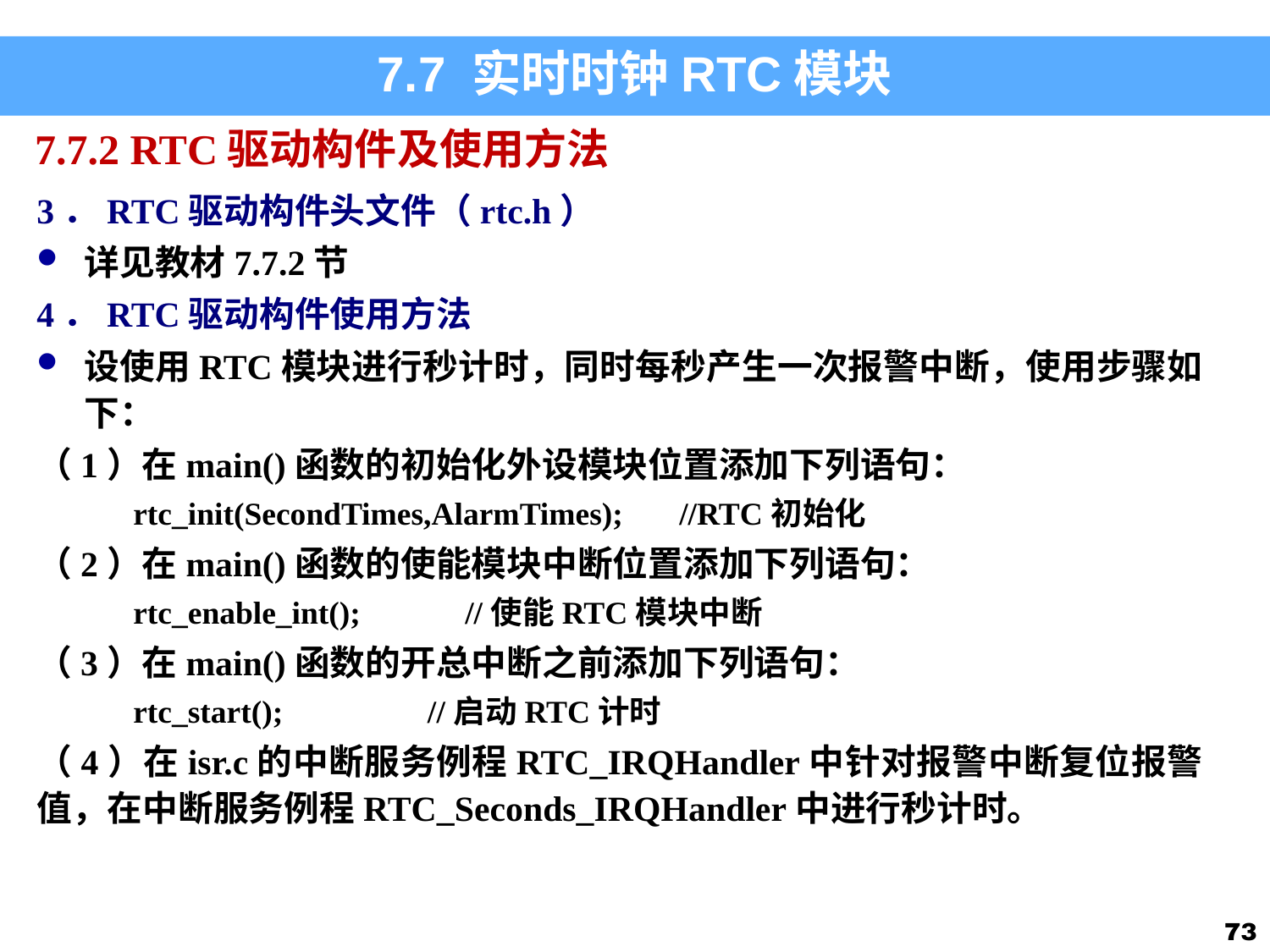

7.7 实时时钟RTC模块
7.7.2 RTC驱动构件及使用方法
3．RTC驱动构件头文件（rtc.h）
详见教材7.7.2节
4．RTC驱动构件使用方法
设使用RTC模块进行秒计时，同时每秒产生一次报警中断，使用步骤如下：
（1）在main()函数的初始化外设模块位置添加下列语句：
            rtc_init(SecondTimes,AlarmTimes);       //RTC初始化
（2）在main()函数的使能模块中断位置添加下列语句：
            rtc_enable_int();             //使能RTC模块中断
（3）在main()函数的开总中断之前添加下列语句：
            rtc_start();                  //启动RTC计时
（4）在isr.c的中断服务例程RTC_IRQHandler中针对报警中断复位报警值，在中断服务例程RTC_Seconds_IRQHandler中进行秒计时。
73